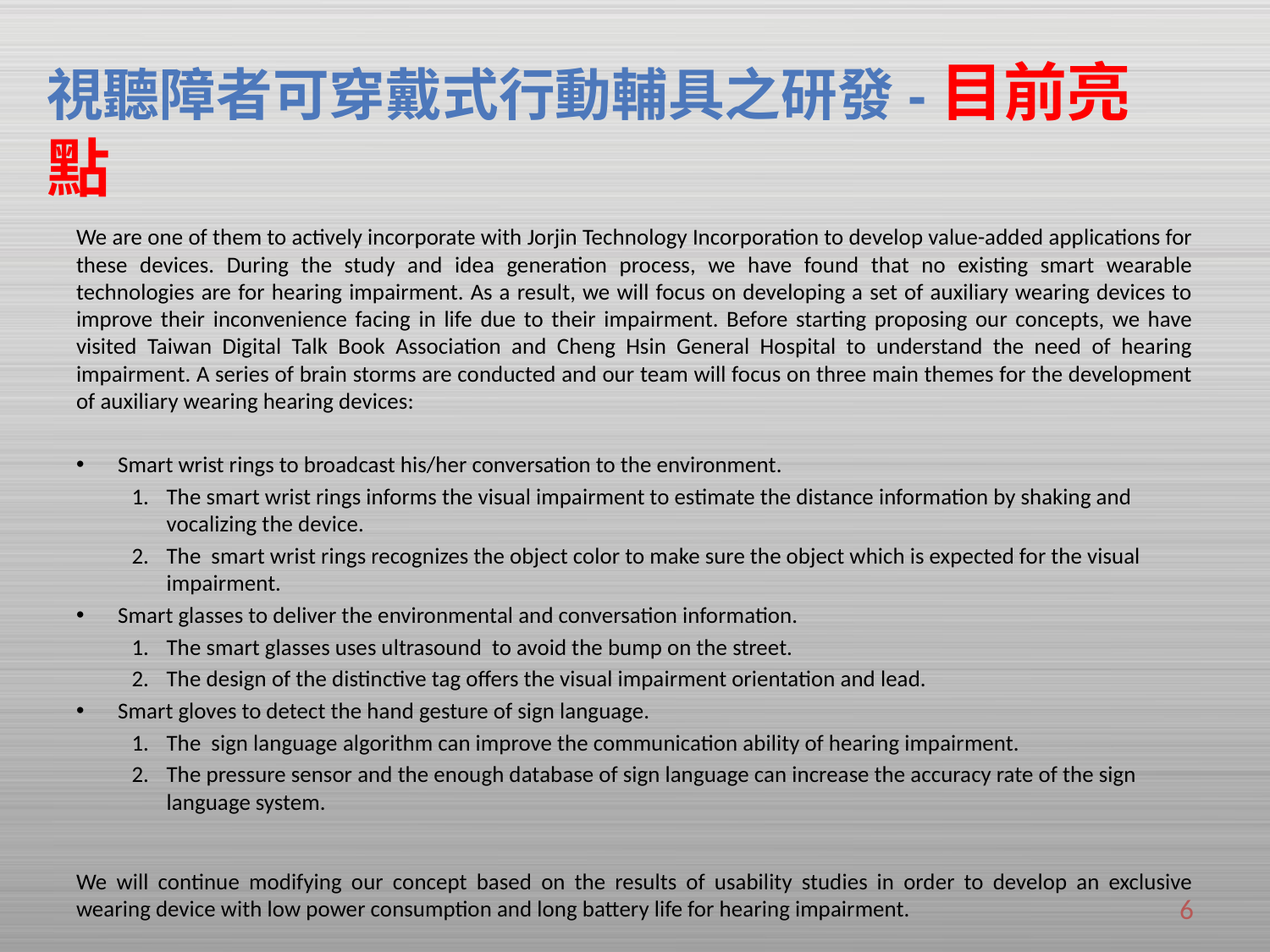

視聽障者可穿戴式行動輔具之研發-目前亮點
We are one of them to actively incorporate with Jorjin Technology Incorporation to develop value-added applications for these devices. During the study and idea generation process, we have found that no existing smart wearable technologies are for hearing impairment. As a result, we will focus on developing a set of auxiliary wearing devices to improve their inconvenience facing in life due to their impairment. Before starting proposing our concepts, we have visited Taiwan Digital Talk Book Association and Cheng Hsin General Hospital to understand the need of hearing impairment. A series of brain storms are conducted and our team will focus on three main themes for the development of auxiliary wearing hearing devices:

Smart wrist rings to broadcast his/her conversation to the environment.
The smart wrist rings informs the visual impairment to estimate the distance information by shaking and vocalizing the device.
The  smart wrist rings recognizes the object color to make sure the object which is expected for the visual impairment.
Smart glasses to deliver the environmental and conversation information.
The smart glasses uses ultrasound  to avoid the bump on the street.
The design of the distinctive tag offers the visual impairment orientation and lead.
Smart gloves to detect the hand gesture of sign language.
The  sign language algorithm can improve the communication ability of hearing impairment.
The pressure sensor and the enough database of sign language can increase the accuracy rate of the sign language system.

We will continue modifying our concept based on the results of usability studies in order to develop an exclusive wearing device with low power consumption and long battery life for hearing impairment.

6